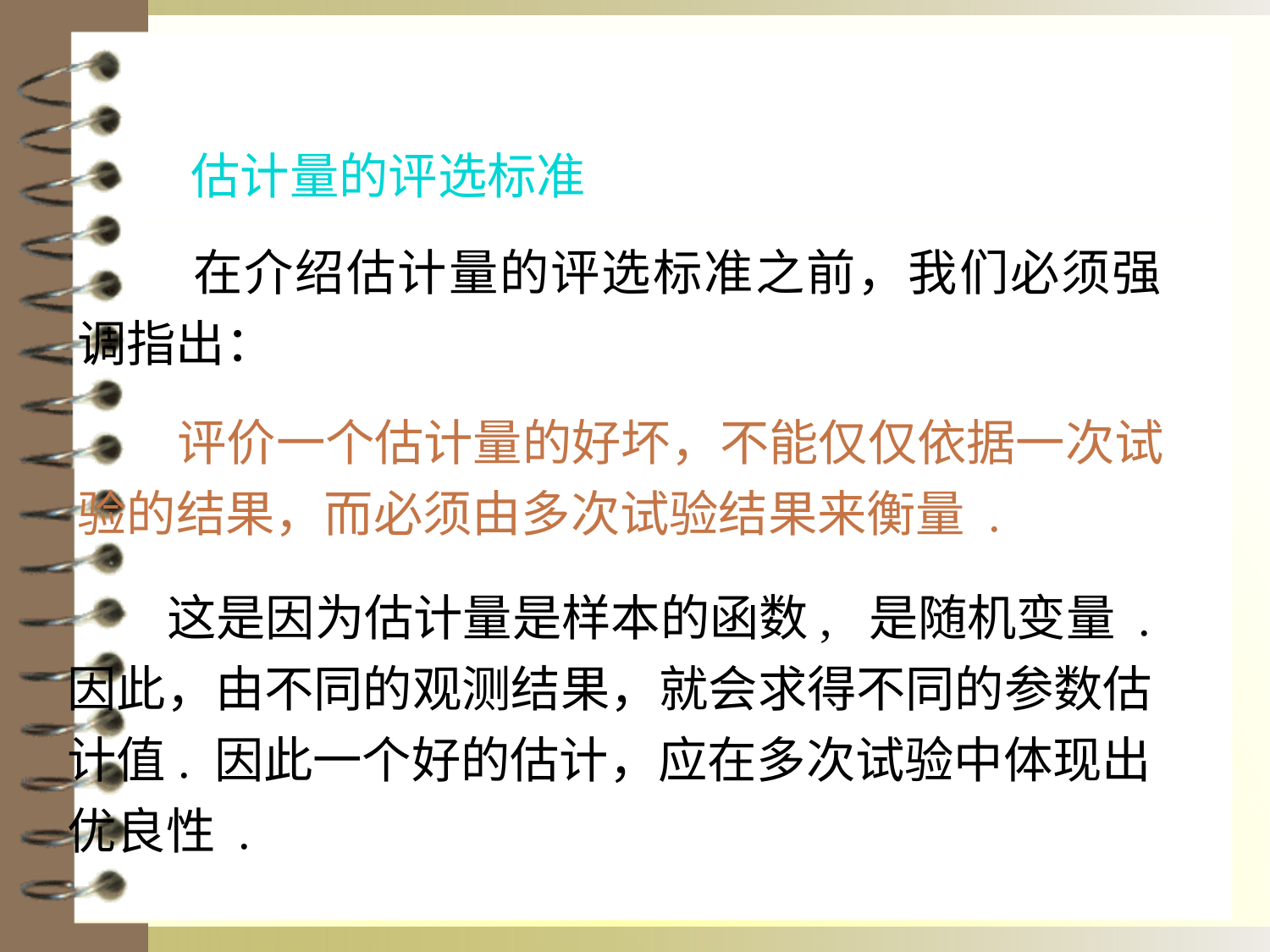

估计量的评选标准
        在介绍估计量的评选标准之前，我们必须强调指出：
        评价一个估计量的好坏，不能仅仅依据一次试验的结果，而必须由多次试验结果来衡量 .
        这是因为估计量是样本的函数,  是随机变量 . 因此，由不同的观测结果，就会求得不同的参数估计值. 因此一个好的估计，应在多次试验中体现出优良性 .